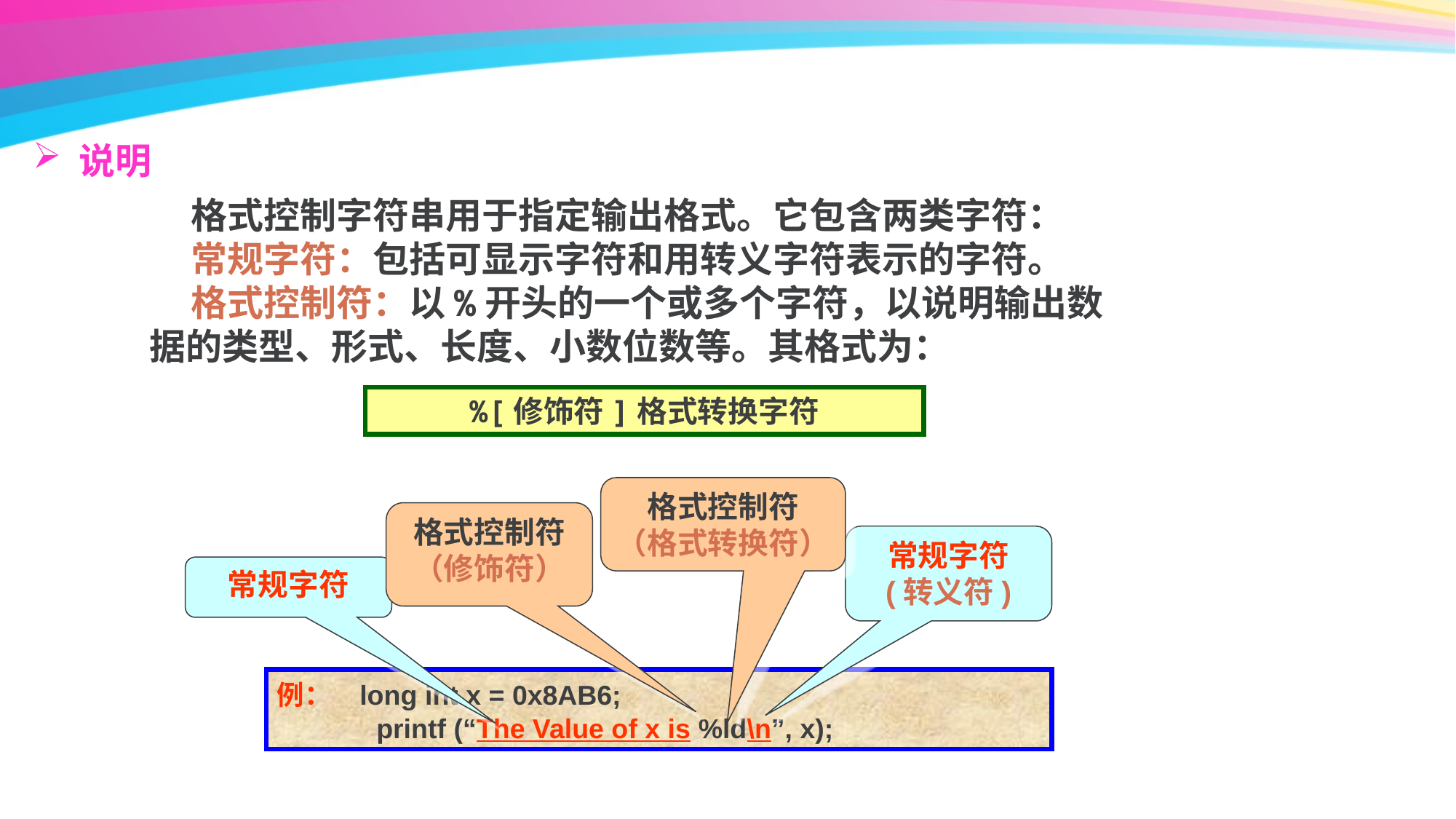

说明
    格式控制字符串用于指定输出格式。它包含两类字符：
    常规字符：包括可显示字符和用转义字符表示的字符。
    格式控制符：以%开头的一个或多个字符，以说明输出数据的类型、形式、长度、小数位数等。其格式为：
%[修饰符]格式转换字符
格式控制符
（格式转换符）
格式控制符
（修饰符）
常规字符
(转义符)
常规字符
例：   long int x = 0x8AB6;
             printf (“The Value of x is %ld\n”, x);